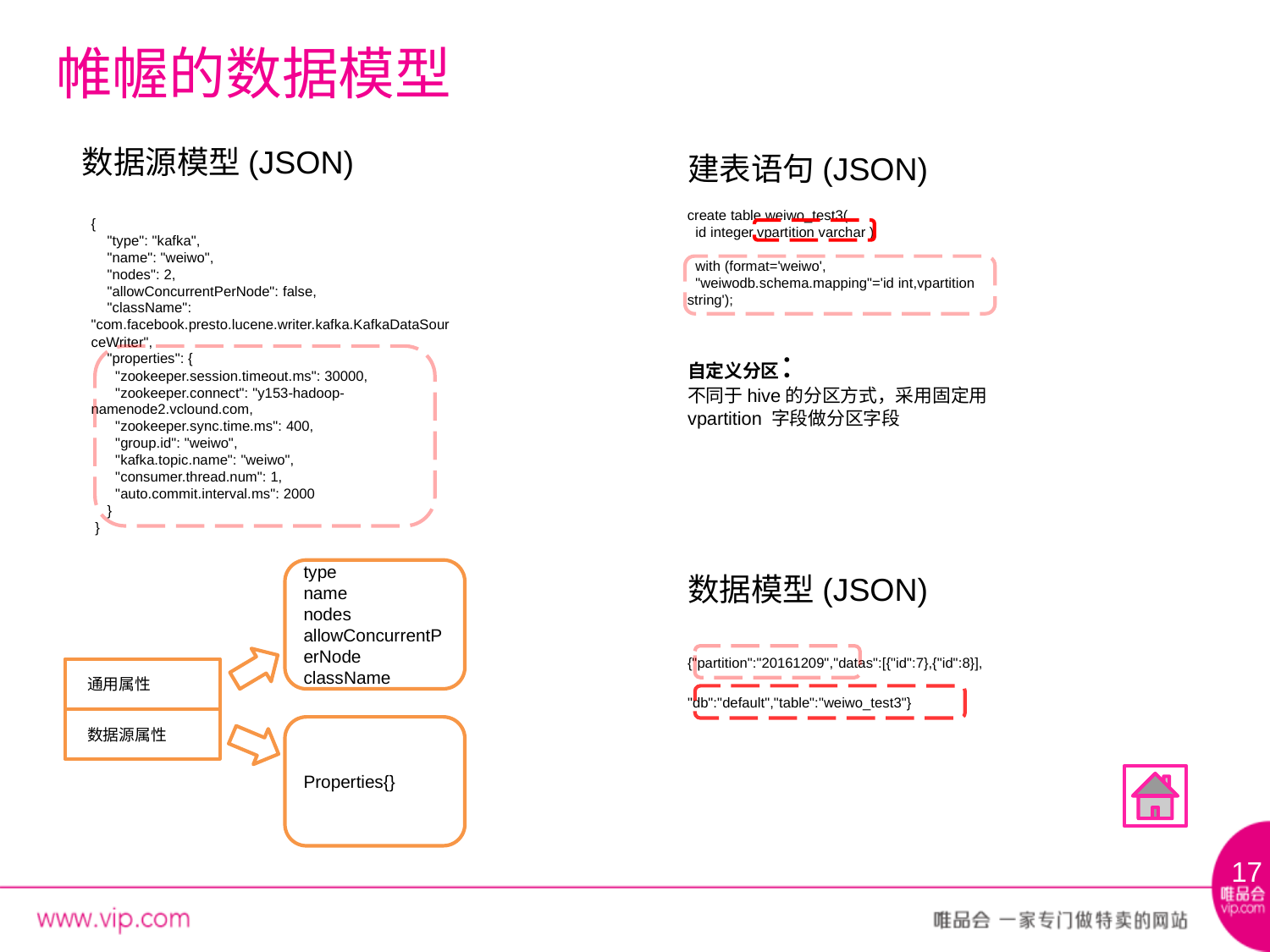

# 帷幄的数据模型
数据源模型(JSON)

建表语句(JSON)

create table weiwo_test3(
  id integer,vpartition varchar )

  with (format='weiwo',
  "weiwodb.schema.mapping"='id int,vpartition string');
{
    "type": "kafka",
    "name": "weiwo",
    "nodes": 2,
    "allowConcurrentPerNode": false,
    "className": "com.facebook.presto.lucene.writer.kafka.KafkaDataSourceWriter",
    "properties": {
      "zookeeper.session.timeout.ms": 30000,
      "zookeeper.connect": "y153-hadoop-namenode2.vclound.com,
      "zookeeper.sync.time.ms": 400,
      "group.id": "weiwo",
      "kafka.topic.name": "weiwo",
      "consumer.thread.num": 1,
      "auto.commit.interval.ms": 2000
    }
 }

自定义分区：
不同于hive的分区方式，采用固定用vpartition 字段做分区字段

type
name
nodes
allowConcurrentPerNode
className
数据模型(JSON)

{"partition":"20161209","datas":[{"id":7},{"id":8}],

"db":"default","table":"weiwo_test3"}

通用属性

Properties{}
数据源属性